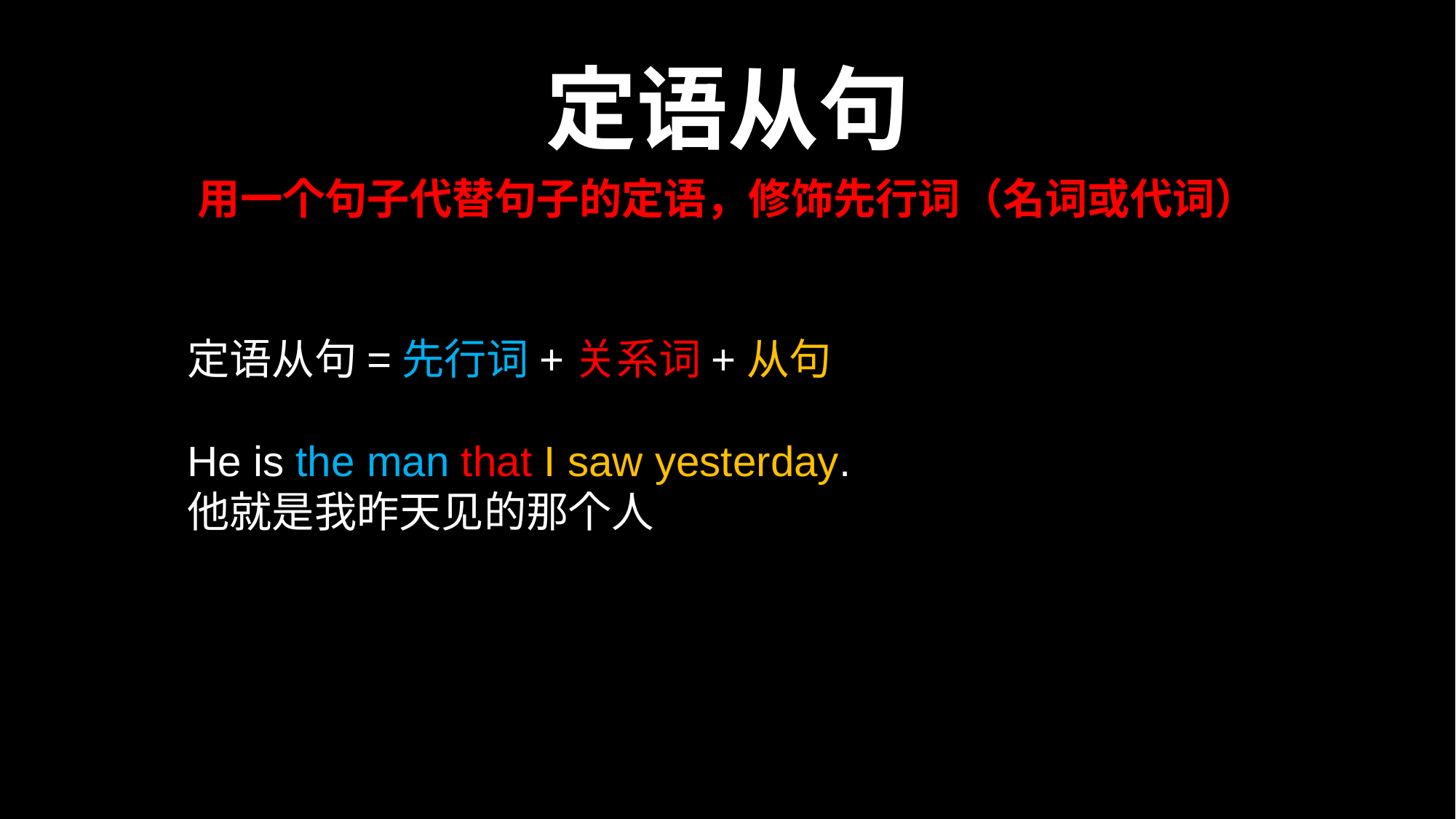

定语从句
用一个句子代替句子的定语，修饰先行词（名词或代词）
定语从句=先行词+关系词+从句

He is the man that I saw yesterday.
他就是我昨天见的那个人